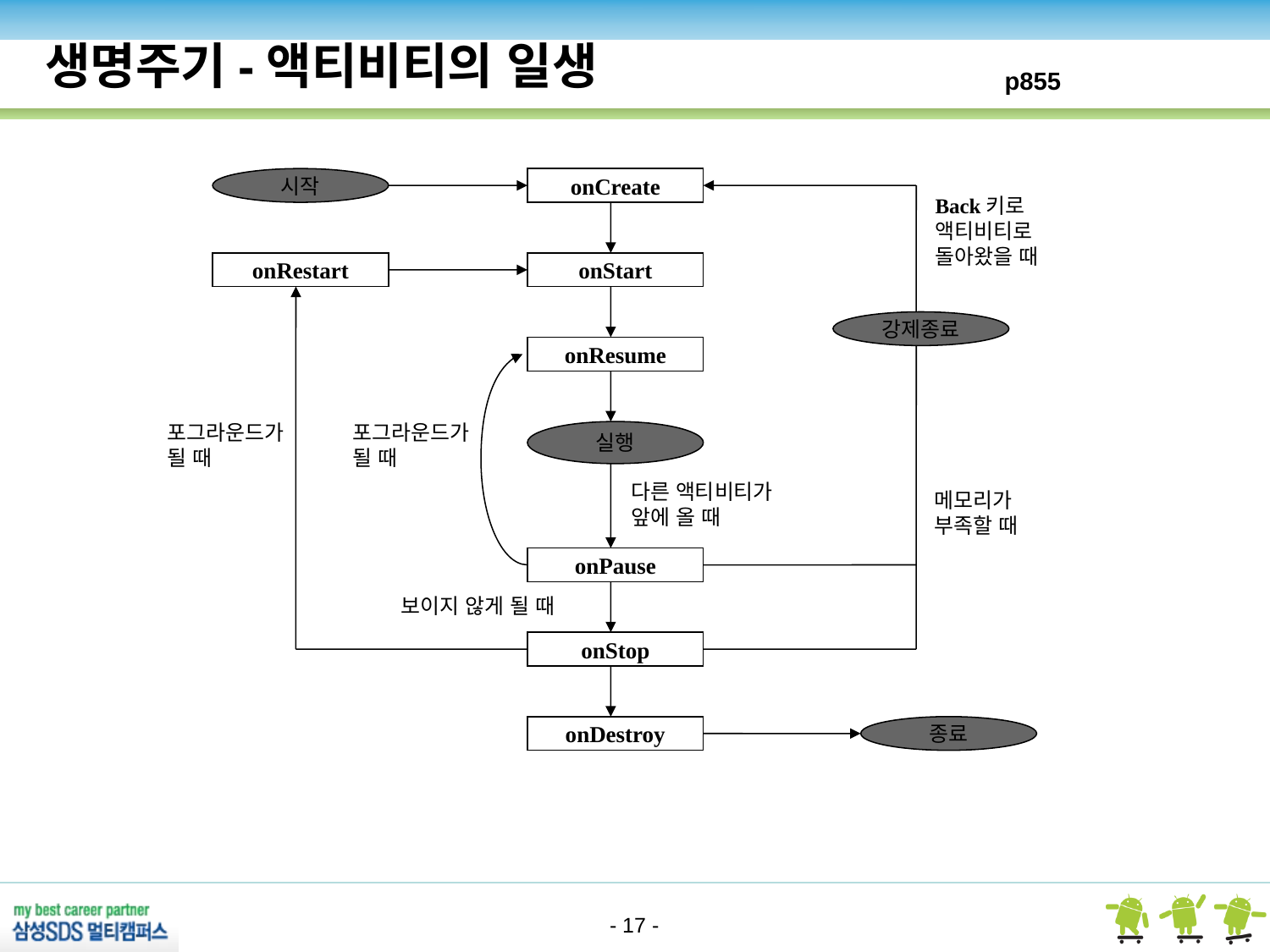

생명주기-액티비티의 일생
p855
시작
onCreate

Back키로
액티비티로
돌아왔을 때

onRestart
onStart

강제종료
onResume

포그라운드가
될 때
포그라운드가
될 때
실행

다른 액티비티가
앞에 올 때
메모리가
부족할 때
onPause

보이지 않게 될 때
onStop

onDestroy
종료

- 17 -